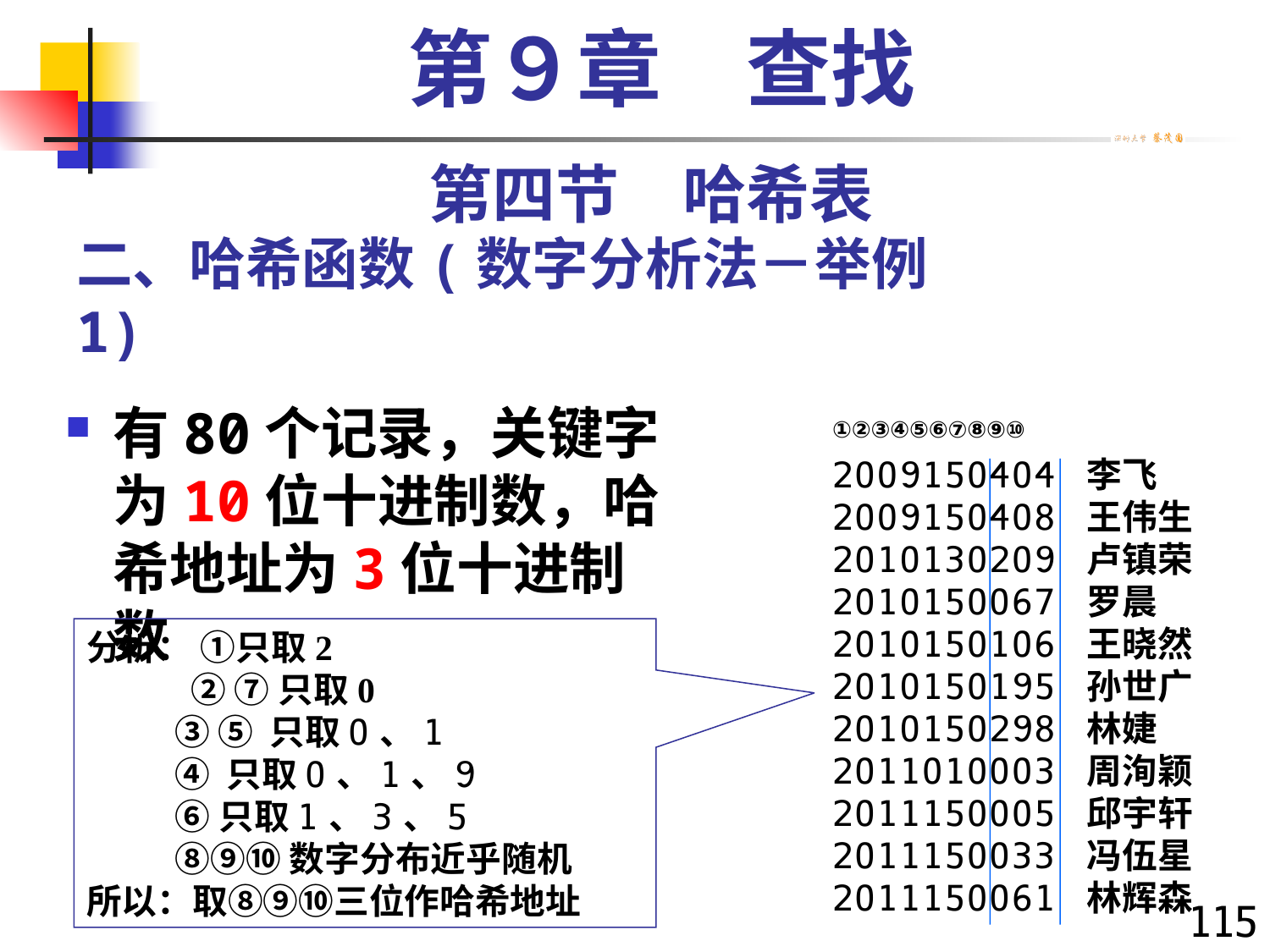

第９章　查找
第四节　哈希表
# 二、哈希函数(数字分析法－举例1)

2009150404	李飞
2009150408	王伟生
2010130209	卢镇荣
2010150067	罗晨
2010150106	王晓然
2010150195	孙世广
2010150298	林婕
2011010003	周洵颖
2011150005	邱宇轩
2011150033	冯伍星
2011150061	林辉森

①②③④⑤⑥⑦⑧⑨⑩

有80个记录，关键字为10位十进制数，哈希地址为3位十进制数
分析： ①只取2
             ② ⑦只取0
           ③ ⑤ 只取0、1
           ④ 只取0、1、9
           ⑥只取1、3、5
           ⑧⑨⑩数字分布近乎随机
所以：取⑧⑨⑩三位作哈希地址
115